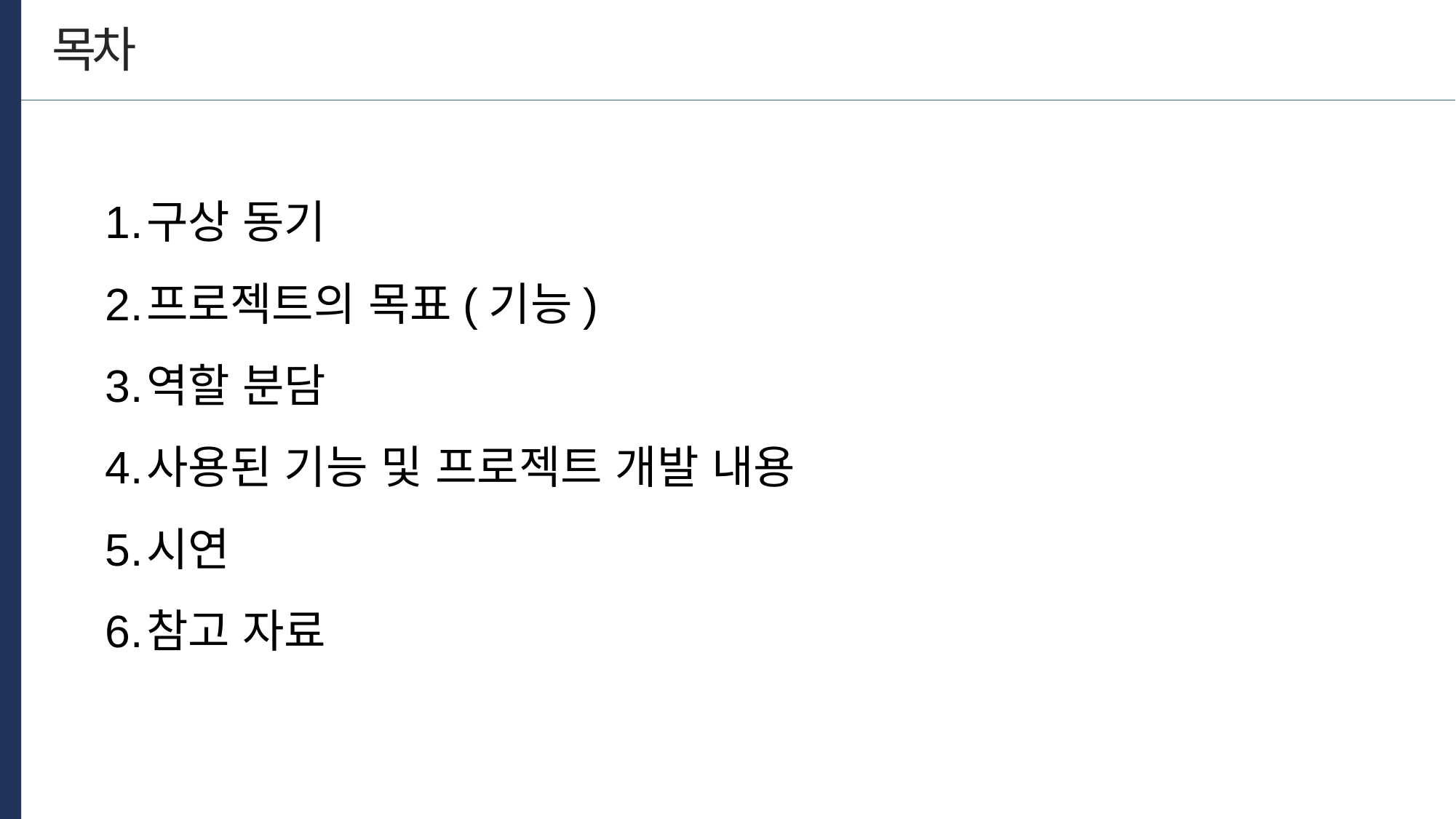

목차
구상 동기
프로젝트의 목표(기능)
역할 분담
사용된 기능 및 프로젝트 개발 내용
시연
참고 자료